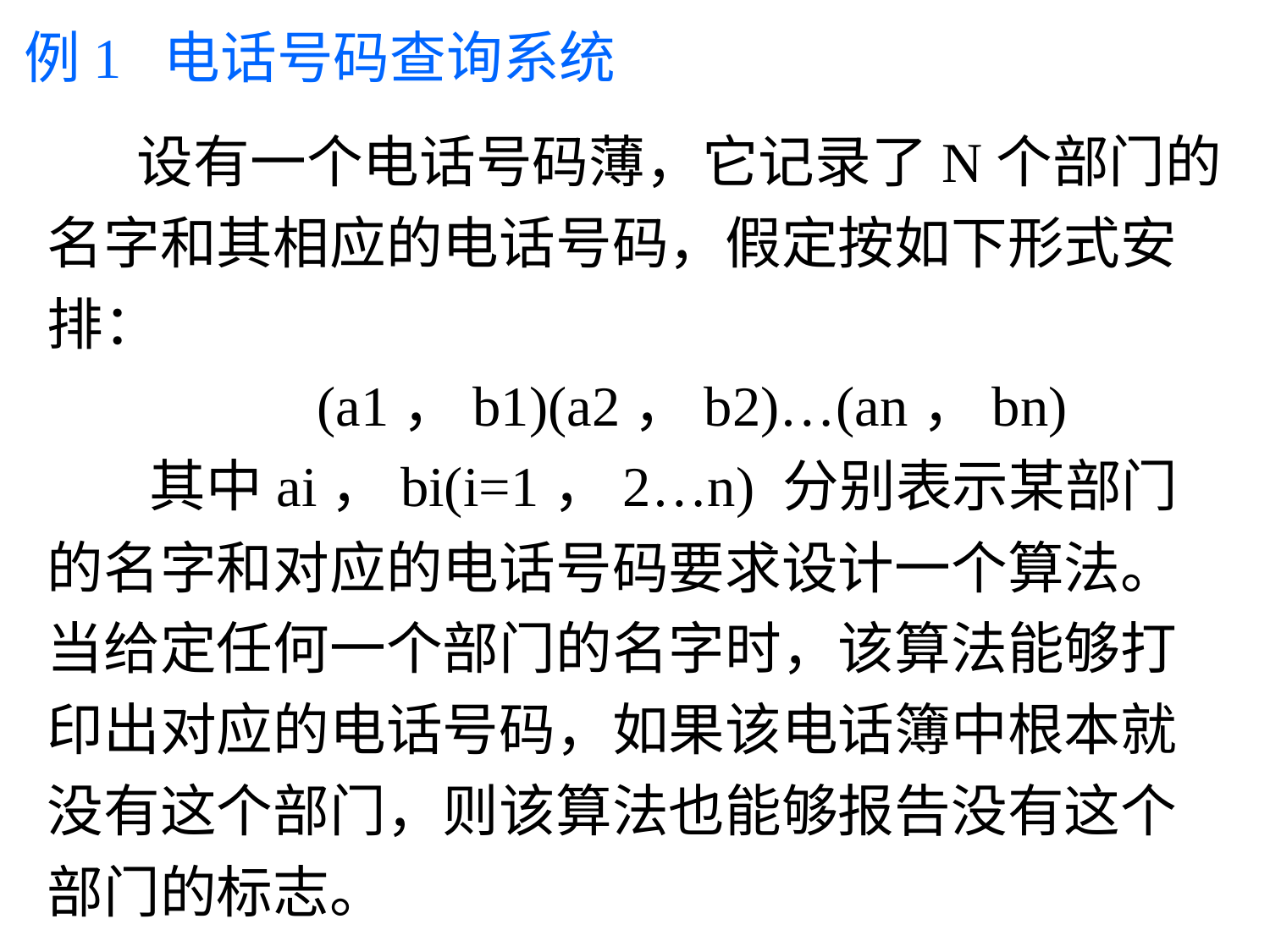

例1  电话号码查询系统
      设有一个电话号码薄，它记录了N个部门的名字和其相应的电话号码，假定按如下形式安排：
                   (a1，b1)(a2，b2)…(an，bn)
       其中ai，bi(i=1，2…n) 分别表示某部门的名字和对应的电话号码要求设计一个算法。当给定任何一个部门的名字时，该算法能够打印出对应的电话号码，如果该电话簿中根本就没有这个部门，则该算法也能够报告没有这个部门的标志。